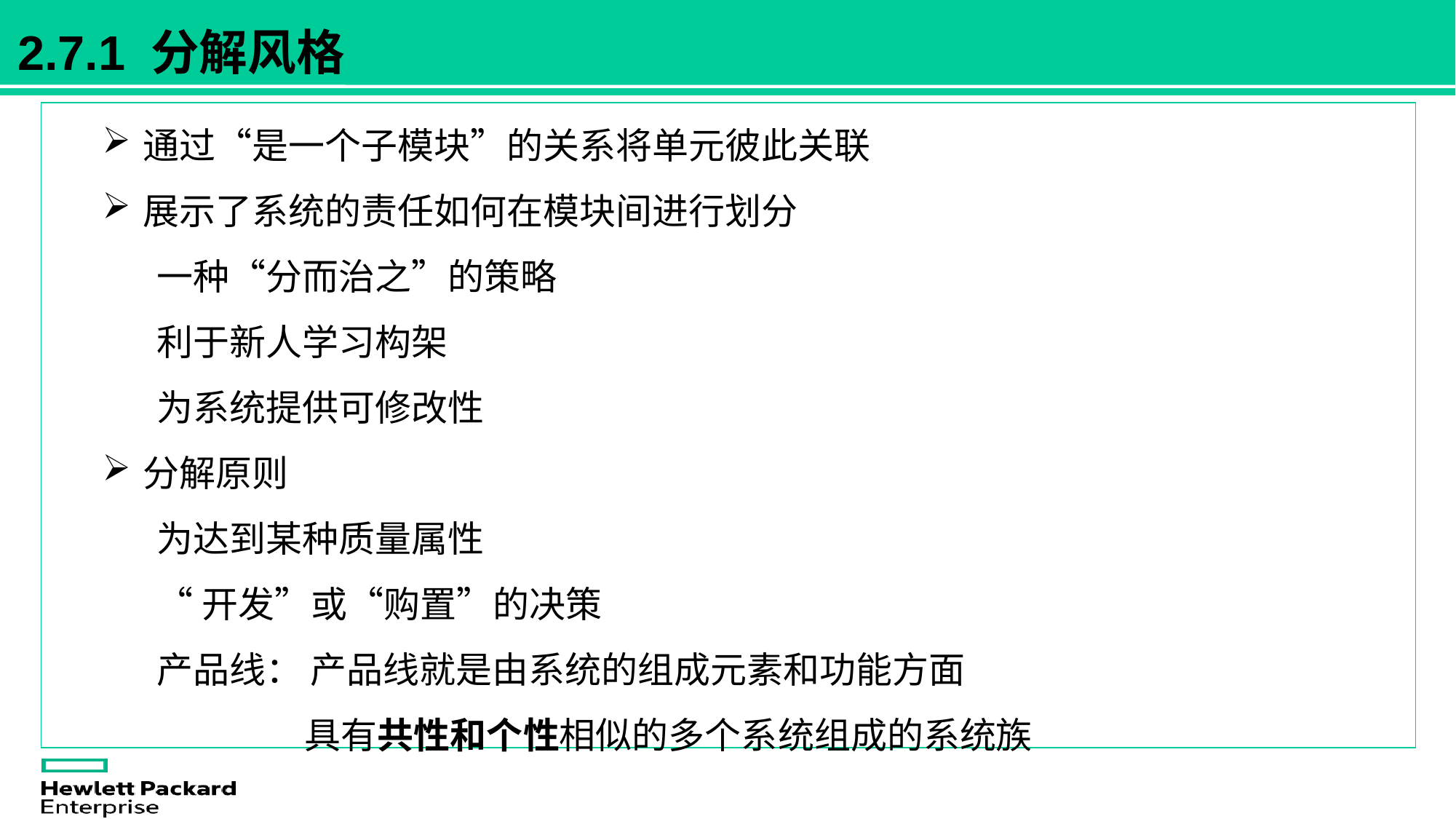

2.7.1 分解风格

通过“是一个子模块”的关系将单元彼此关联
展示了系统的责任如何在模块间进行划分
一种“分而治之”的策略
利于新人学习构架
为系统提供可修改性
分解原则
为达到某种质量属性
“开发”或“购置”的决策
产品线： 产品线就是由系统的组成元素和功能方面
                 具有共性和个性相似的多个系统组成的系统族